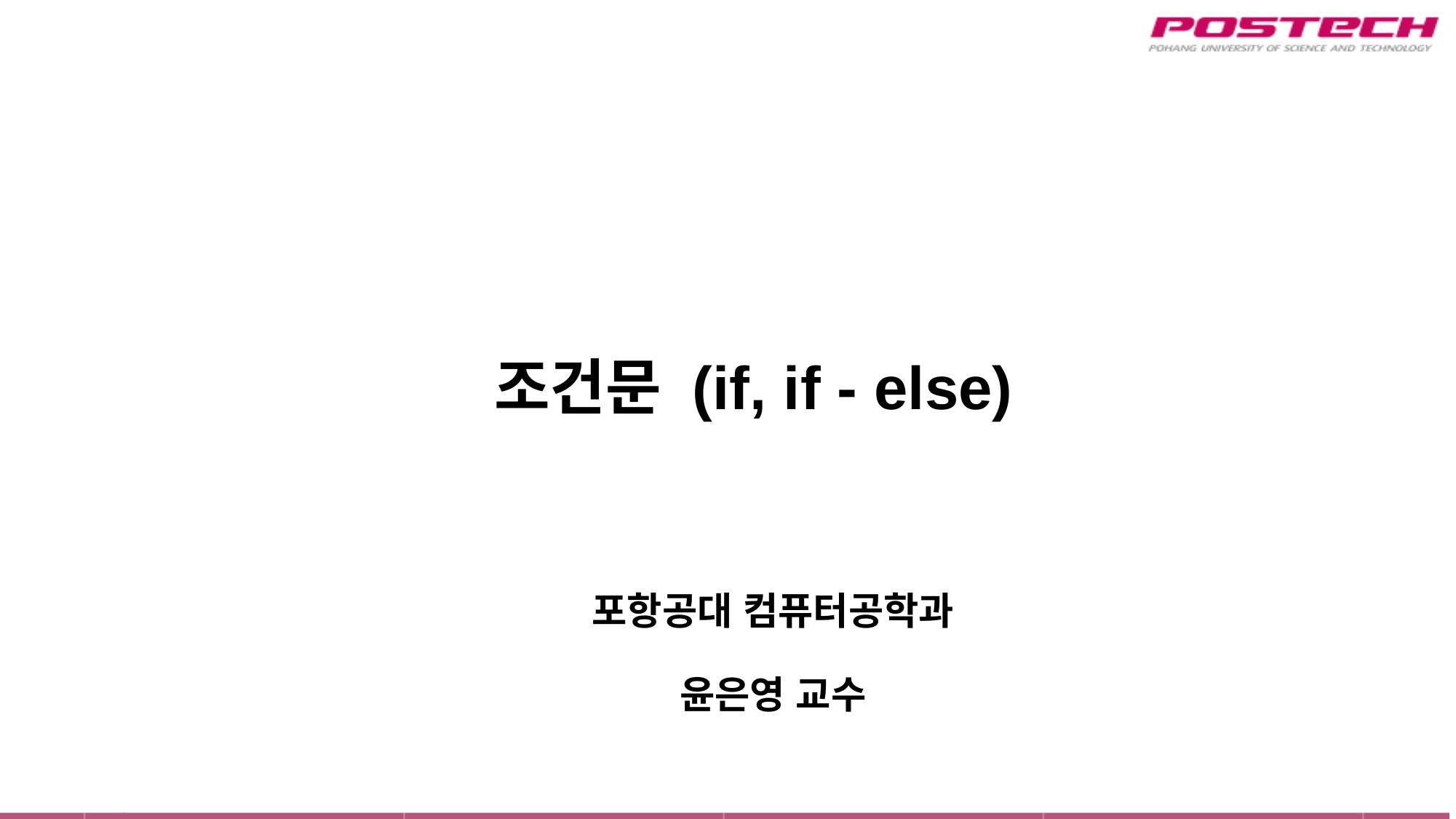

# 조건문 (if, if - else)
포항공대 컴퓨터공학과
윤은영 교수